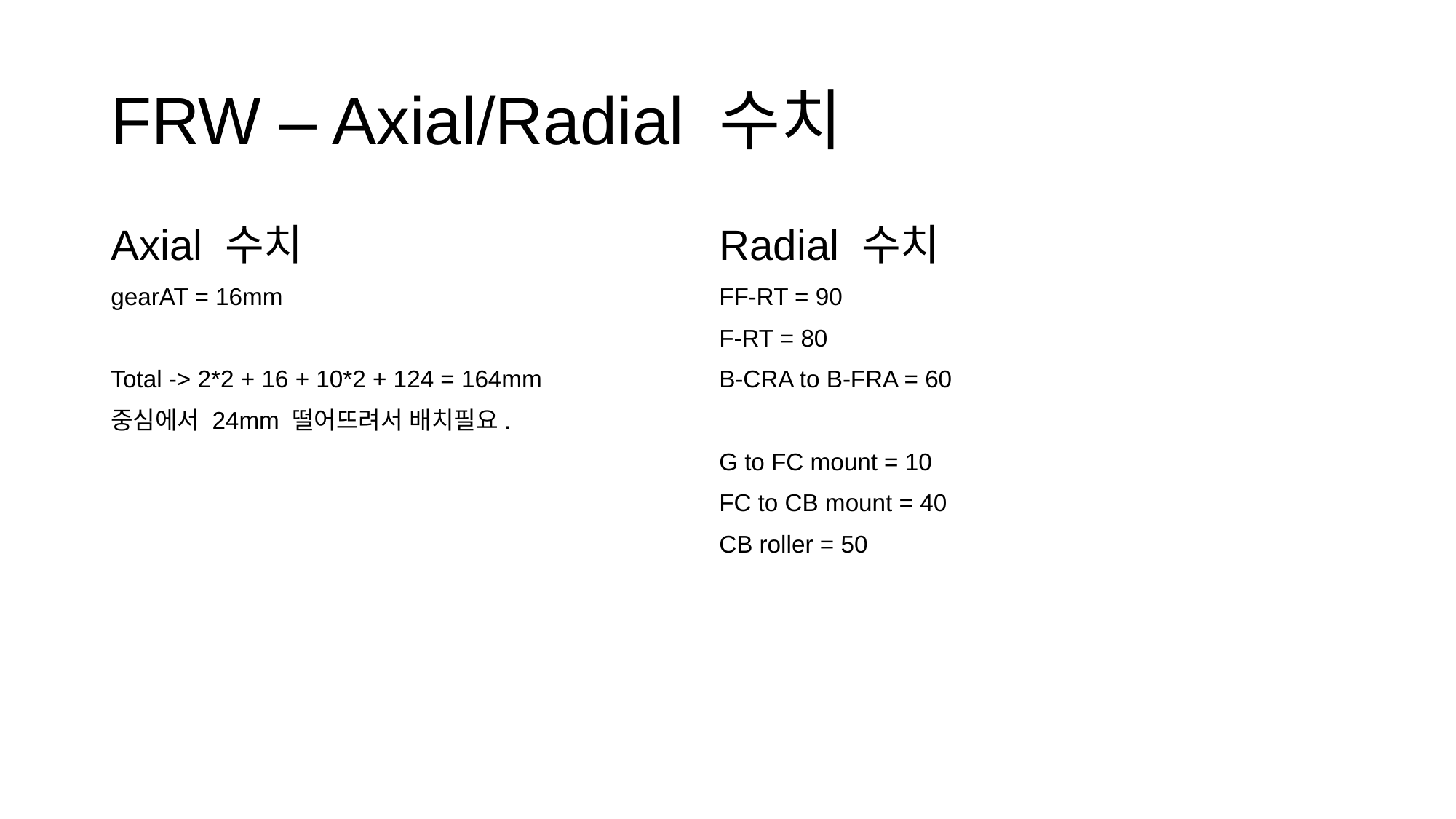

# FRW – Axial/Radial 수치
Axial 수치
gearAT = 16mm

Total -> 2*2 + 16 + 10*2 + 124 = 164mm
중심에서 24mm 떨어뜨려서 배치필요.
Radial 수치
FF-RT = 90
F-RT = 80
B-CRA to B-FRA = 60

G to FC mount = 10
FC to CB mount = 40
CB roller = 50